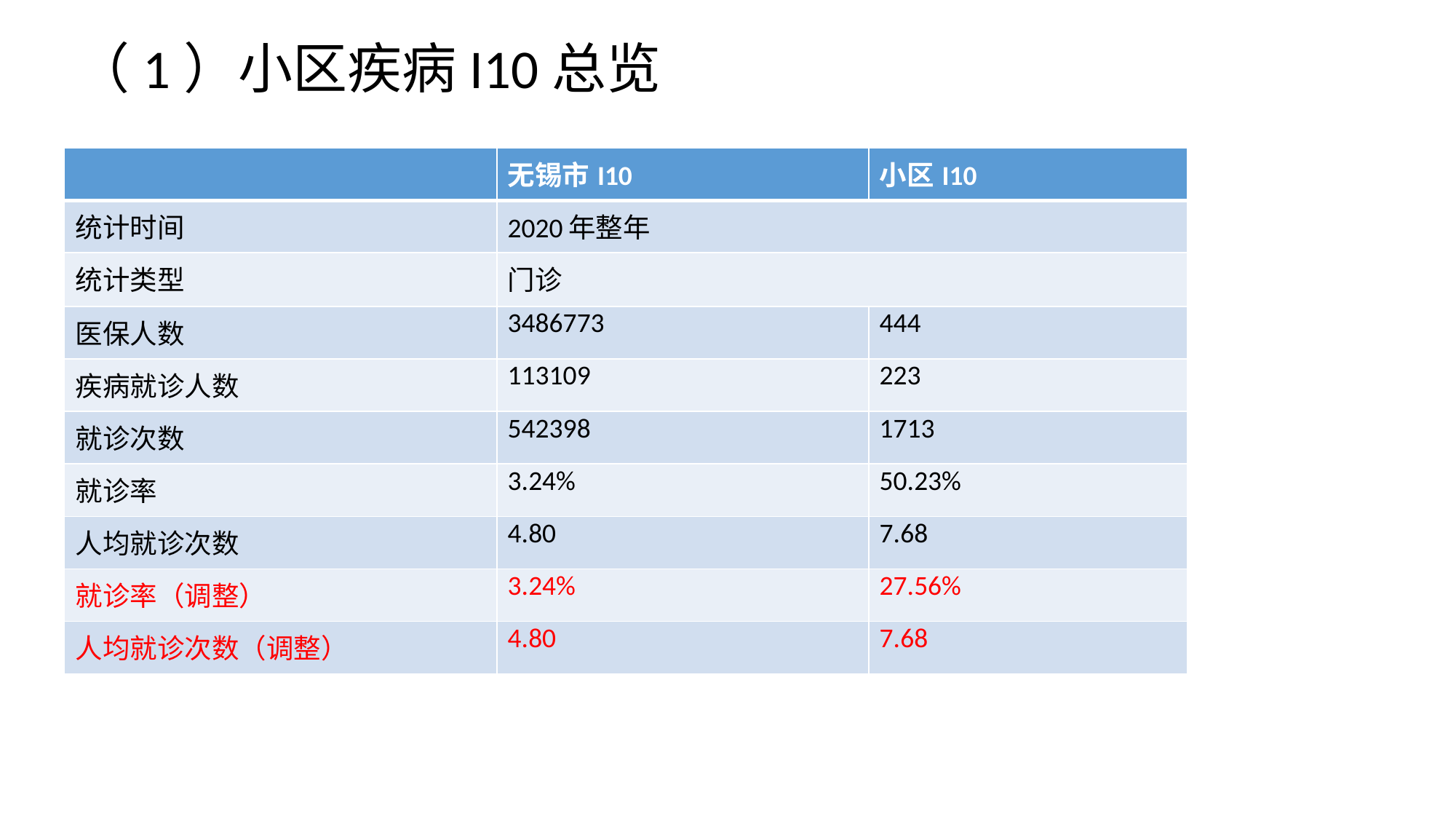

# （1）小区疾病I10总览
|  | 无锡市I10 | 小区I10 |
| --- | --- | --- |
| 统计时间 | 2020年整年 |  |
| 统计类型 | 门诊 |  |
| 医保人数 | 3486773 | 444 |
| 疾病就诊人数 | 113109 | 223 |
| 就诊次数 | 542398 | 1713 |
| 就诊率 | 3.24% | 50.23% |
| 人均就诊次数 | 4.80 | 7.68 |
| 就诊率（调整） | 3.24% | 27.56% |
| 人均就诊次数（调整） | 4.80 | 7.68 |